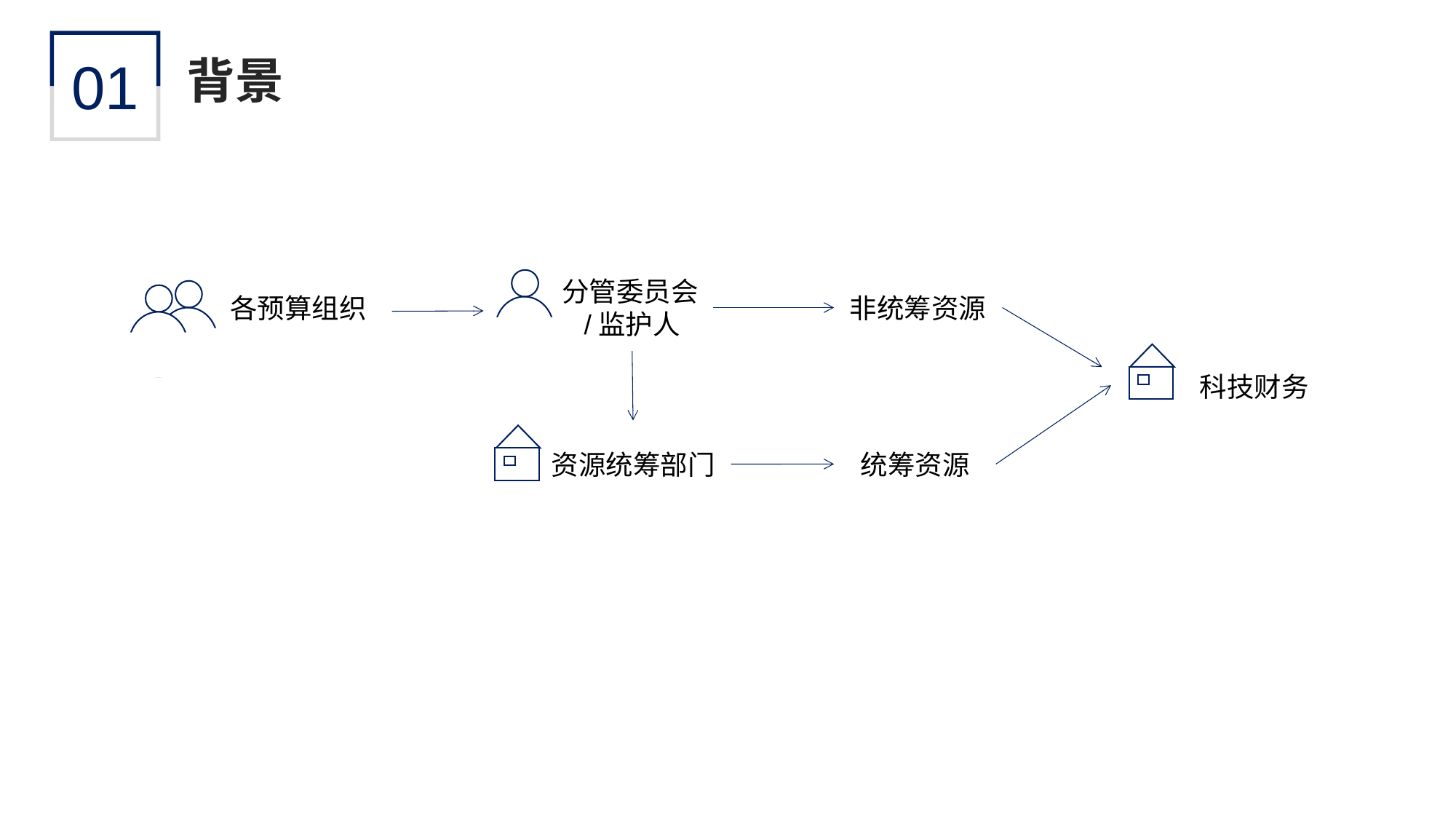

01
背景

各预算组织
分管委员会/监护人
非统筹资源

科技财务

资源统筹部门
统筹资源